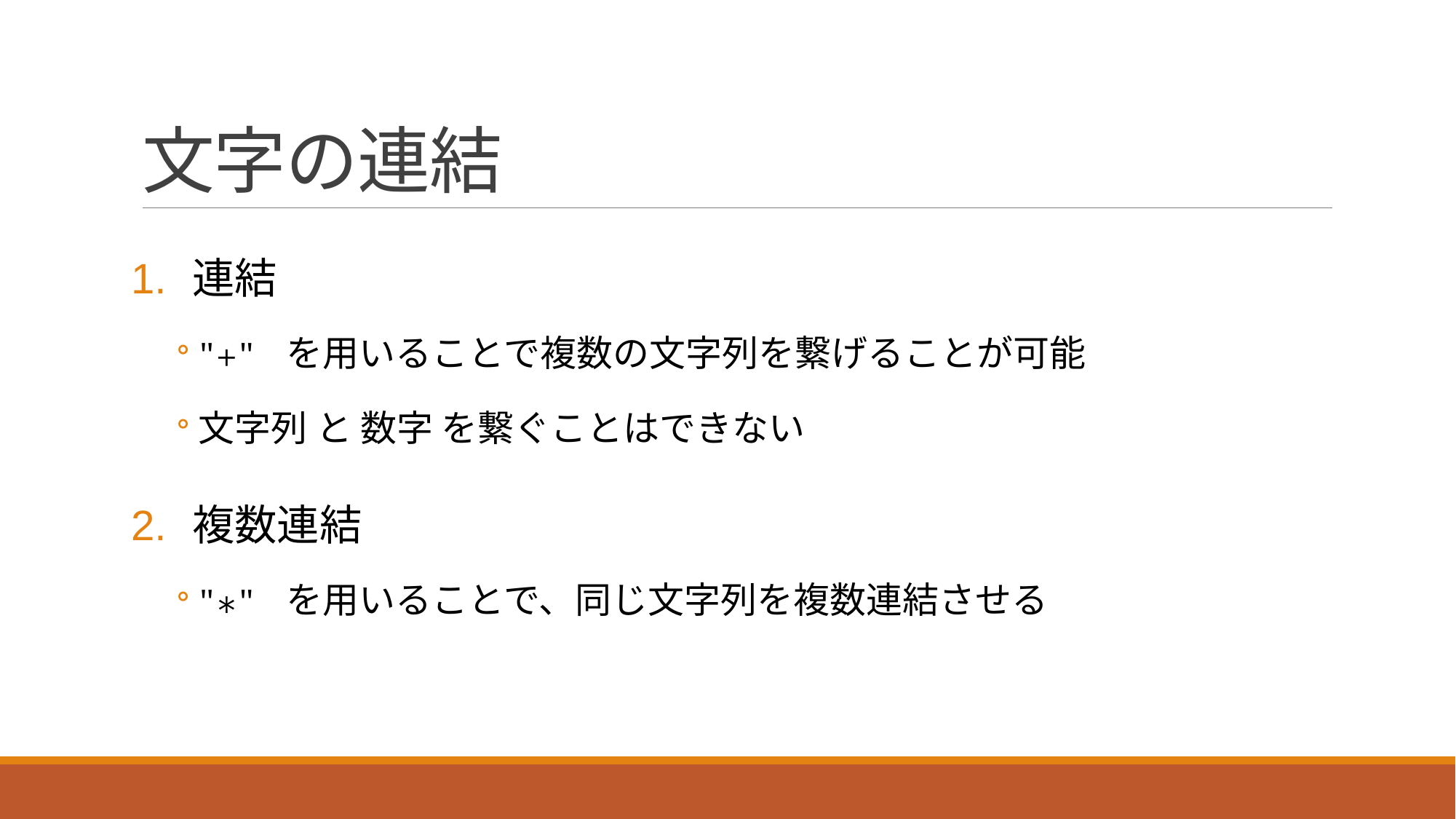

# 文字の連結
連結
"+" を用いることで複数の文字列を繋げることが可能
文字列 と 数字 を繋ぐことはできない
複数連結
"*" を用いることで、同じ文字列を複数連結させる